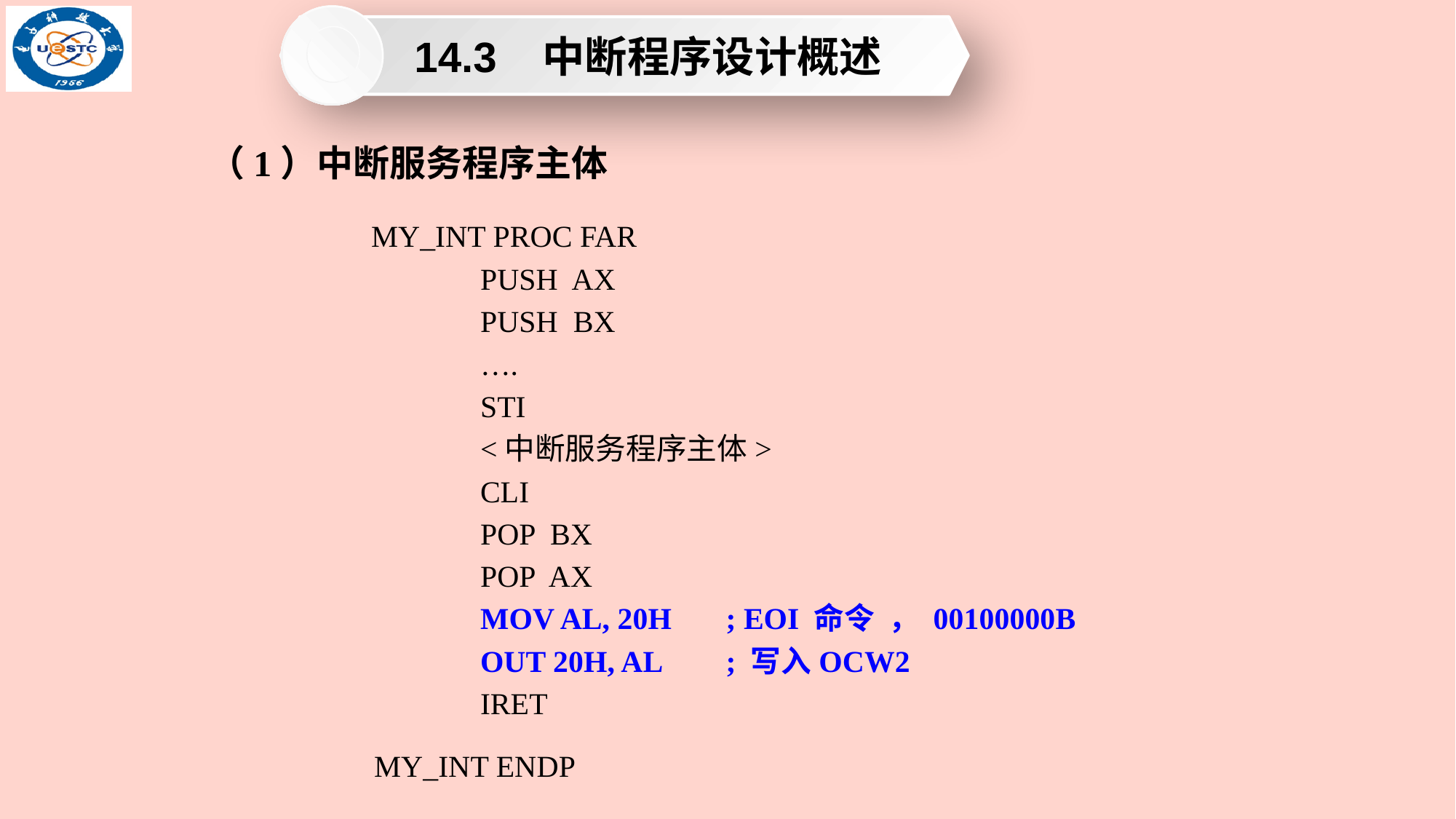

14.3   中断程序设计概述

（1）中断服务程序主体
MY_INT PROC FAR
PUSH  AX
PUSH  BX
….
STI
<中断服务程序主体>
CLI
POP  BX
POP  AX
MOV AL, 20H	; EOI 命令  ， 00100000B
OUT 20H, AL	; 写入OCW2
IRET
MY_INT ENDP